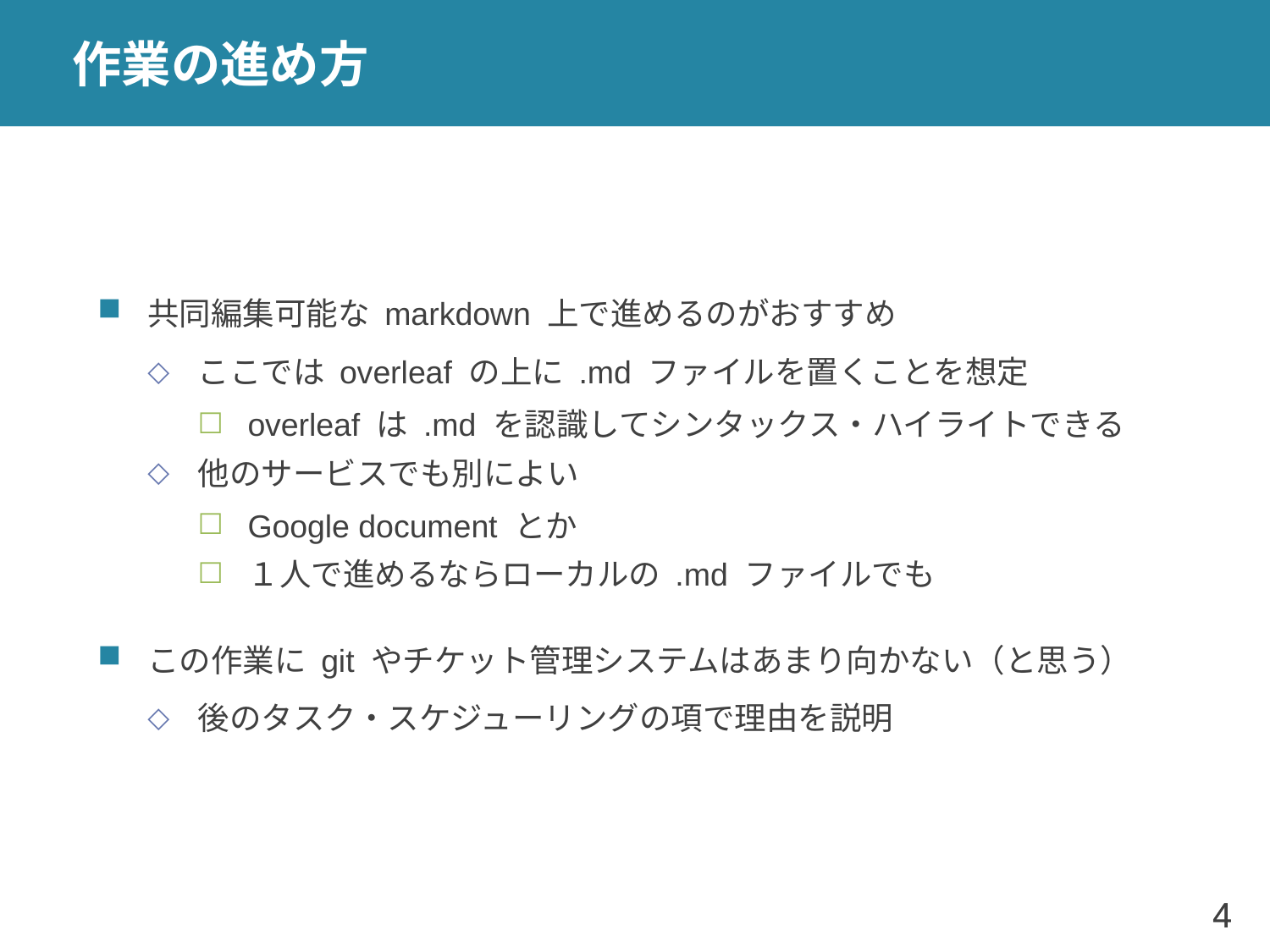

# 作業の進め方
共同編集可能な markdown 上で進めるのがおすすめ
ここでは overleaf の上に .md ファイルを置くことを想定
overleaf は .md を認識してシンタックス・ハイライトできる
他のサービスでも別によい
Google document とか
１人で進めるならローカルの .md ファイルでも
この作業に git やチケット管理システムはあまり向かない（と思う）
後のタスク・スケジューリングの項で理由を説明